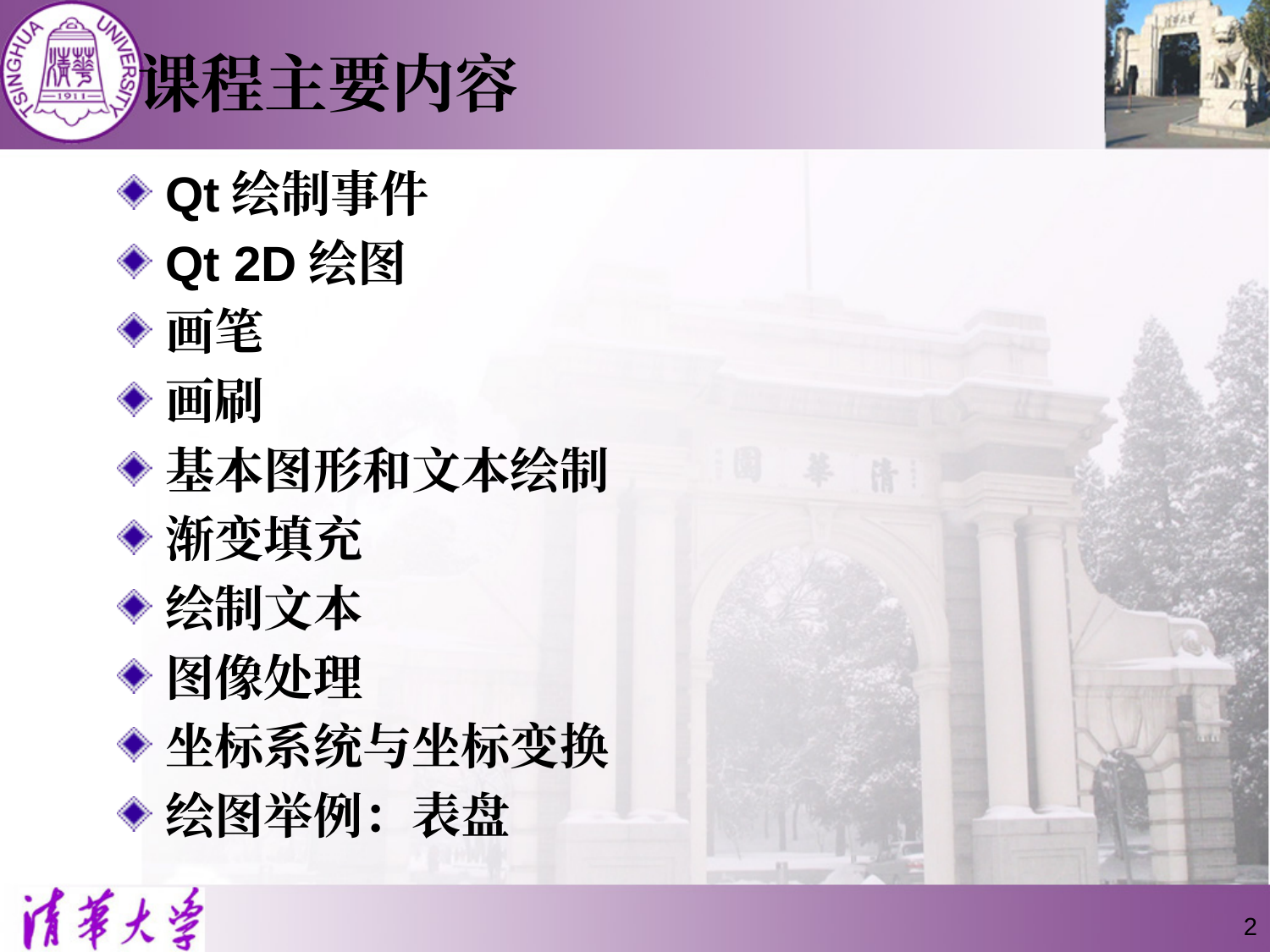

# 课程主要内容
Qt绘制事件
Qt 2D绘图
画笔
画刷
基本图形和文本绘制
渐变填充
绘制文本
图像处理
坐标系统与坐标变换
绘图举例：表盘
2